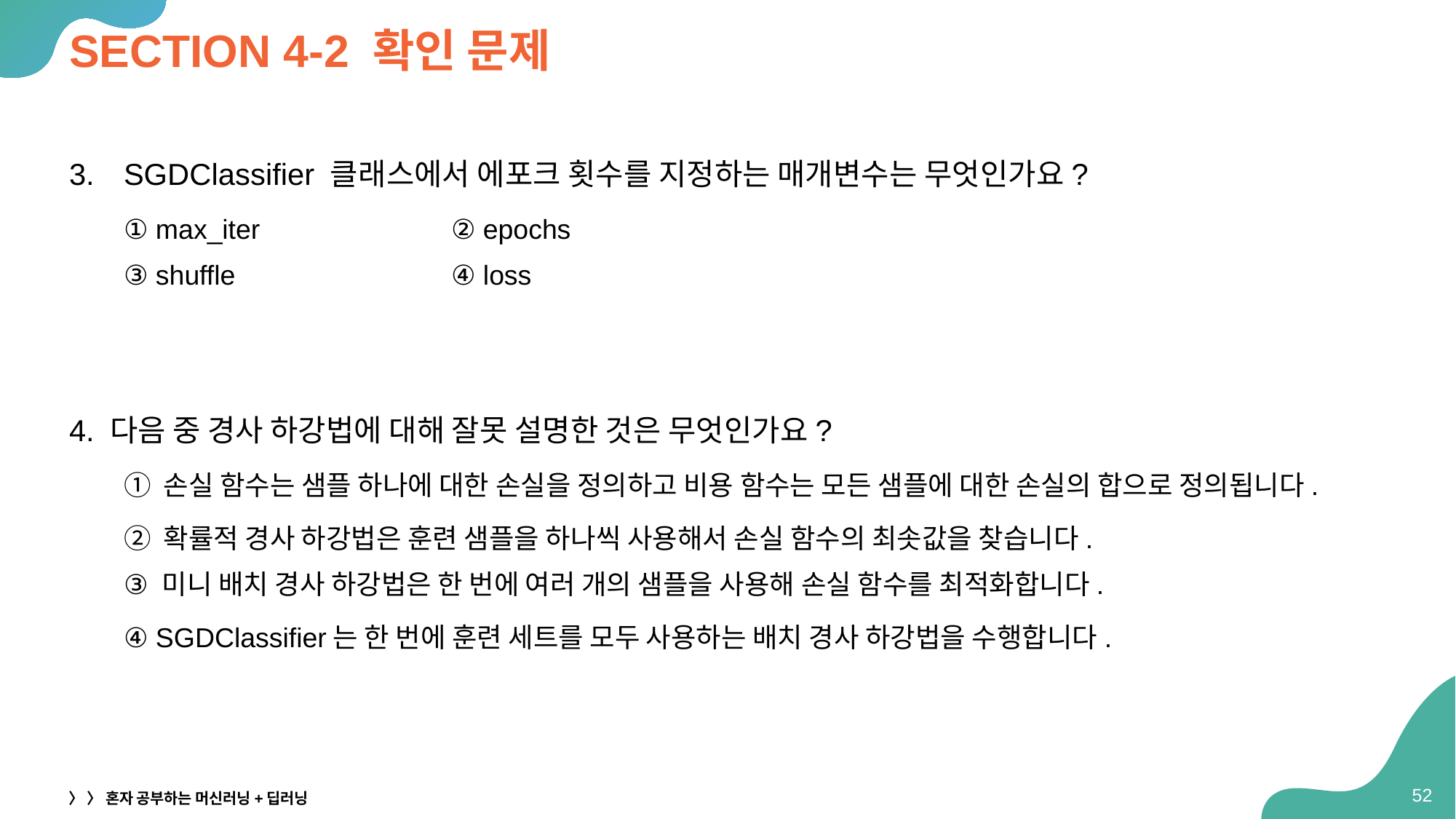

# SECTION 4-2 확인 문제
SGDClassifier 클래스에서 에포크 횟수를 지정하는 매개변수는 무엇인가요?
① max_iter		② epochs
③ shuffle		④ loss

다음 중 경사 하강법에 대해 잘못 설명한 것은 무엇인가요?
① 손실 함수는 샘플 하나에 대한 손실을 정의하고 비용 함수는 모든 샘플에 대한 손실의 합으로 정의됩니다.
② 확률적 경사 하강법은 훈련 샘플을 하나씩 사용해서 손실 함수의 최솟값을 찾습니다.
③ 미니 배치 경사 하강법은 한 번에 여러 개의 샘플을 사용해 손실 함수를 최적화합니다.
④ SGDClassifier는 한 번에 훈련 세트를 모두 사용하는 배치 경사 하강법을 수행합니다.

52
〉 〉 혼자 공부하는 머신러닝+딥러닝